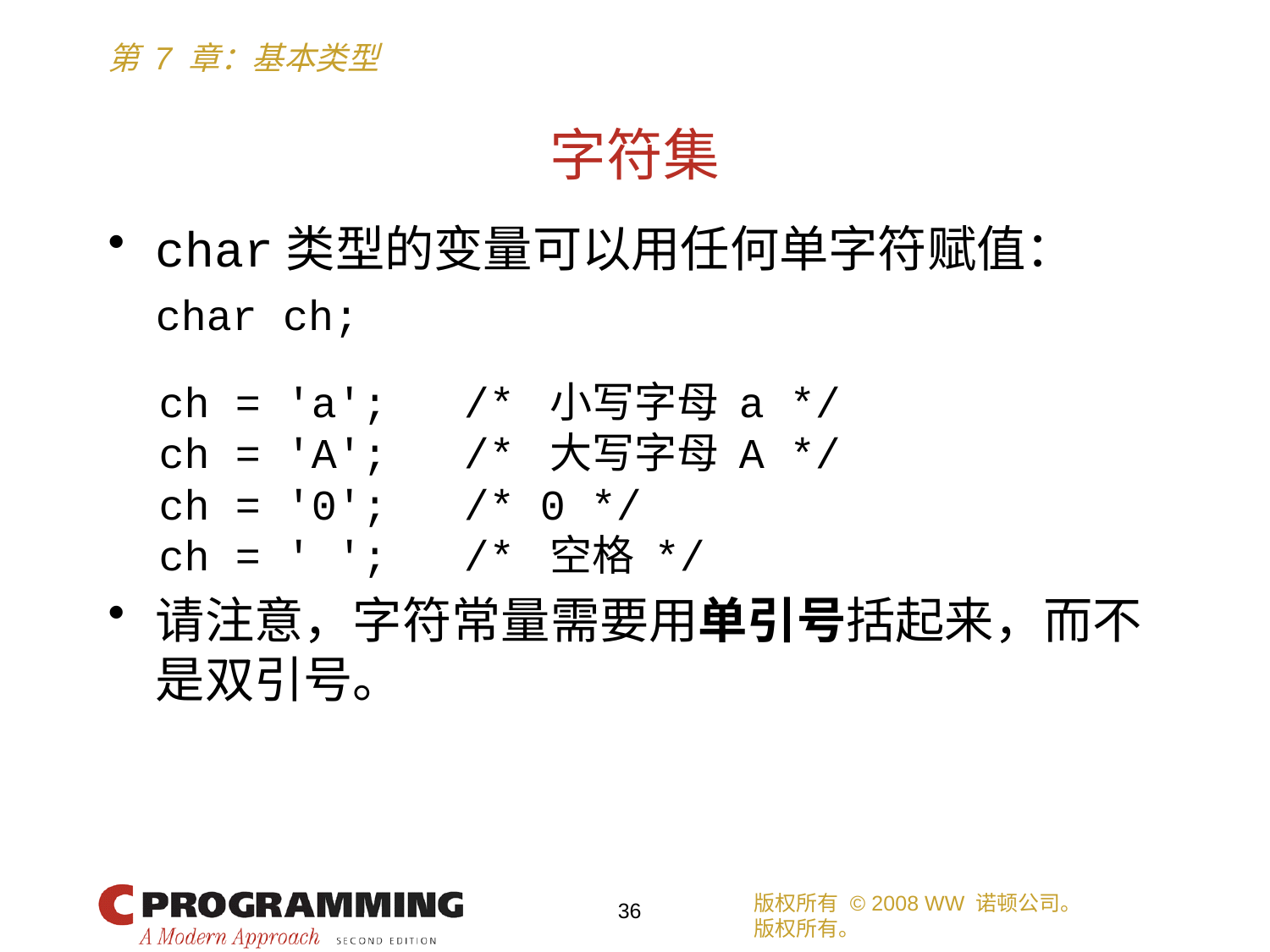

# 字符集
char类型的变量可以用任何单字符赋值：
	char ch;

  ch = 'a';   /* 小写字母 a */
  ch = 'A';   /* 大写字母 A */
  ch = '0';   /* 0 */
  ch = ' ';   /* 空格 */
请注意，字符常量需要用单引号括起来，而不是双引号。
版权所有 © 2008 WW 诺顿公司。
版权所有。
36